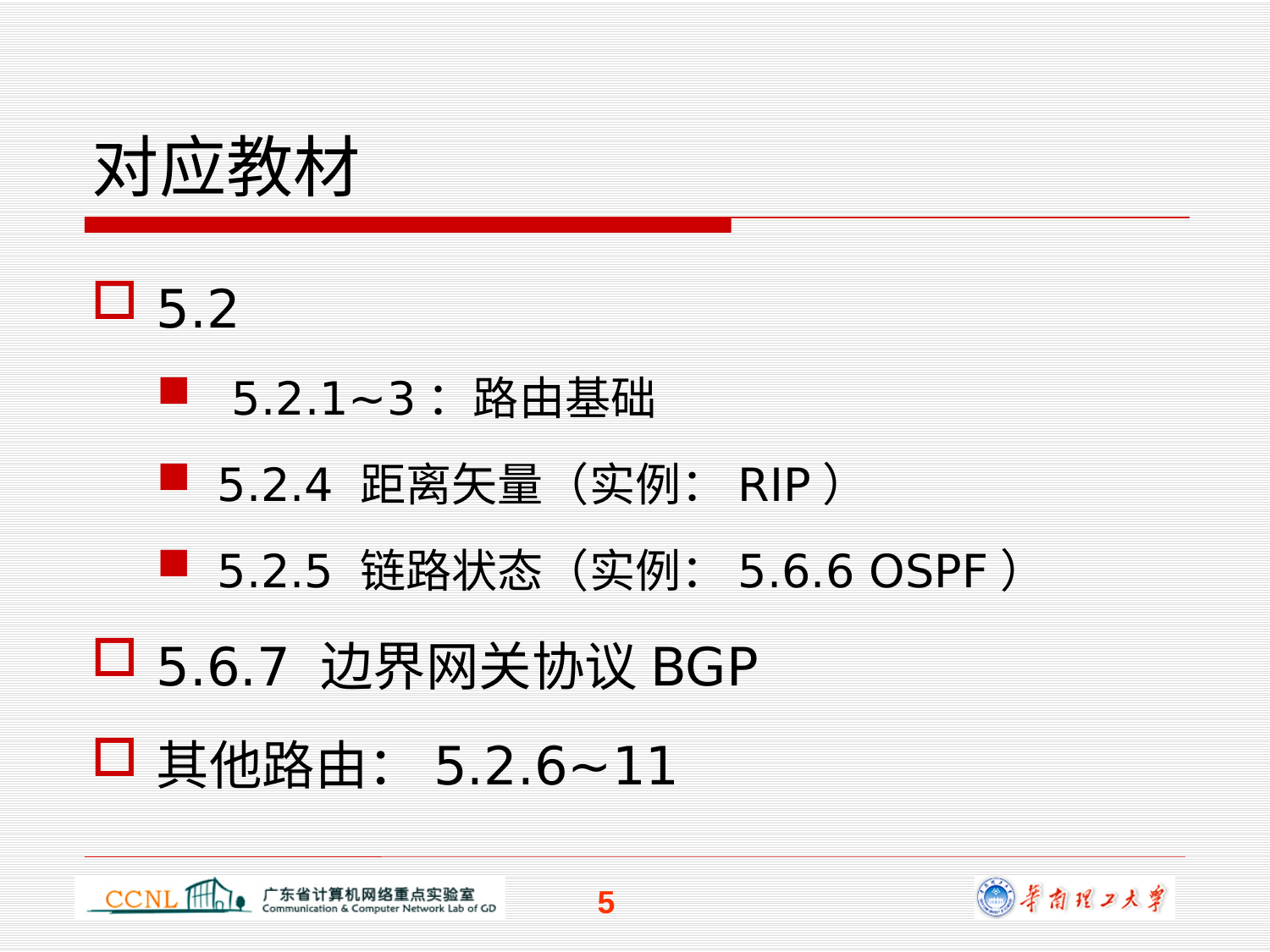

# 对应教材
5.2
 5.2.1~3：路由基础
5.2.4 距离矢量（实例：RIP）
5.2.5 链路状态（实例：5.6.6 OSPF）
5.6.7 边界网关协议BGP
其他路由：5.2.6~11